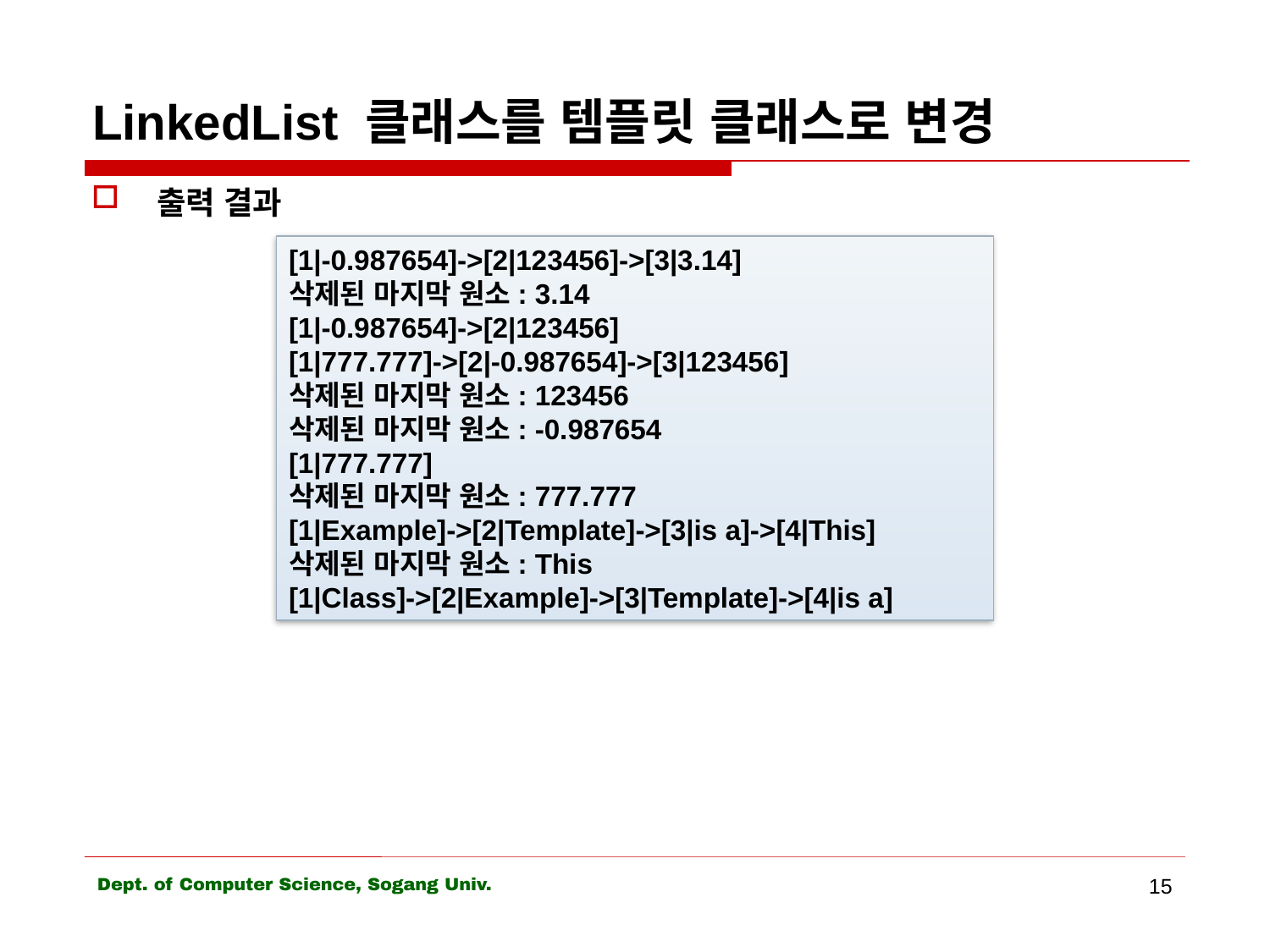

# LinkedList 클래스를 템플릿 클래스로 변경
출력 결과
[1|-0.987654]->[2|123456]->[3|3.14]
삭제된 마지막 원소: 3.14
[1|-0.987654]->[2|123456]
[1|777.777]->[2|-0.987654]->[3|123456]
삭제된 마지막 원소: 123456
삭제된 마지막 원소: -0.987654
[1|777.777]
삭제된 마지막 원소: 777.777
[1|Example]->[2|Template]->[3|is a]->[4|This]
삭제된 마지막 원소: This
[1|Class]->[2|Example]->[3|Template]->[4|is a]
Dept. of Computer Science, Sogang Univ.
15